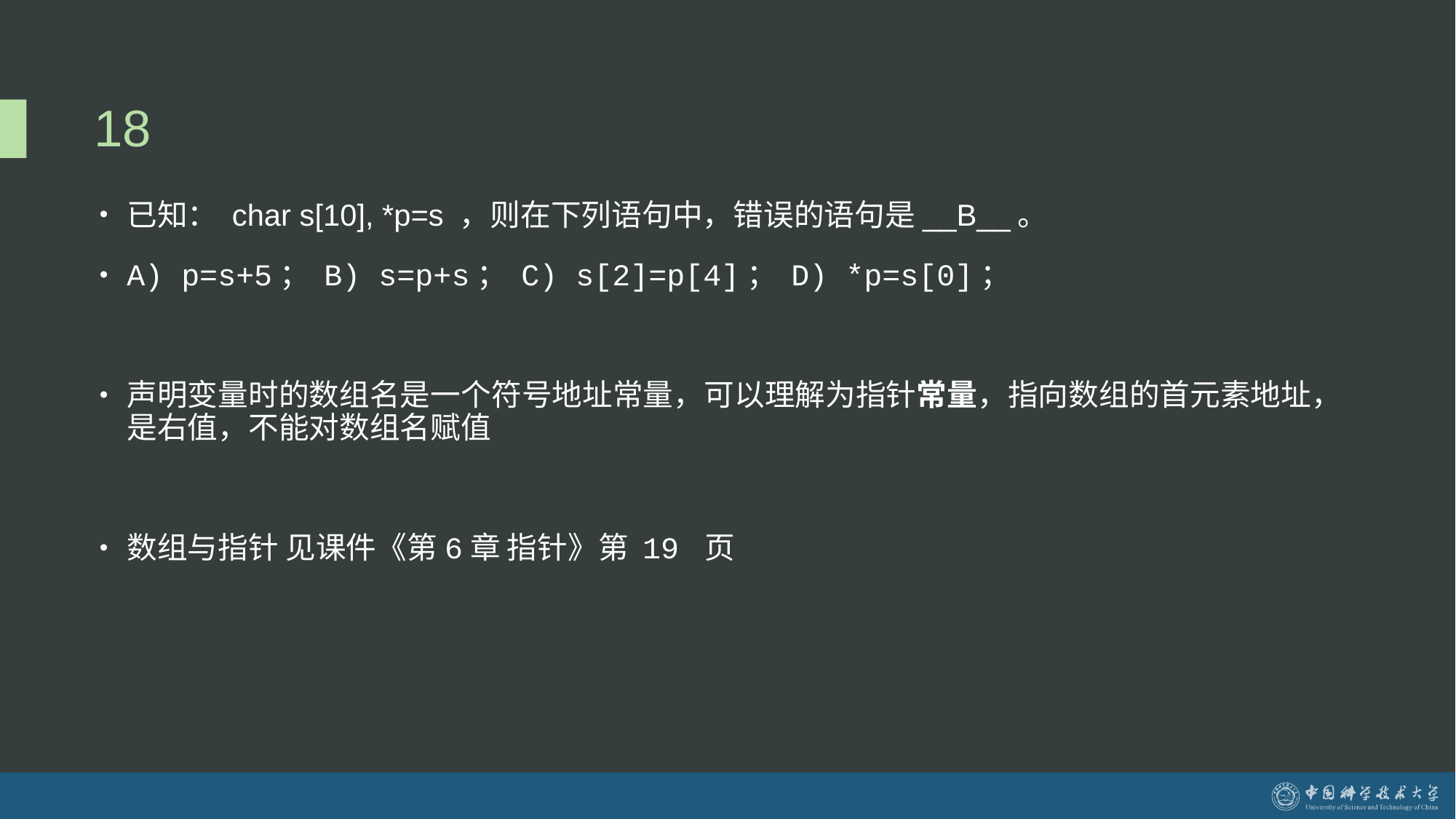

# 18
已知： char s[10], *p=s ，则在下列语句中，错误的语句是__B__。
A) p=s+5； B) s=p+s； C) s[2]=p[4]； D) *p=s[0]；

声明变量时的数组名是一个符号地址常量，可以理解为指针常量，指向数组的首元素地址，是右值，不能对数组名赋值

数组与指针 见课件《第6章 指针》第 19 页